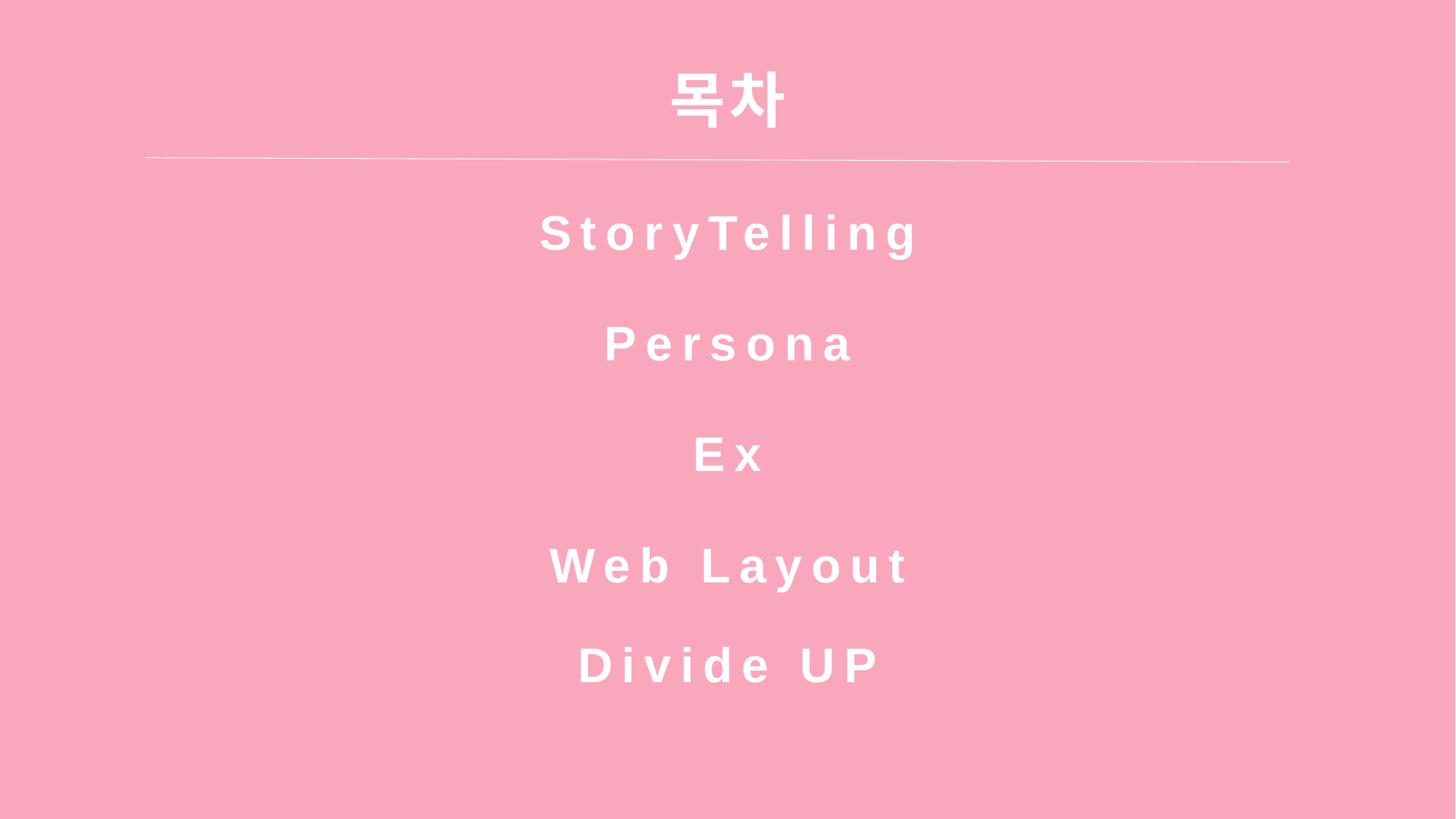

목차
StoryTelling

Persona
Ex
Web Layout
Divide UP